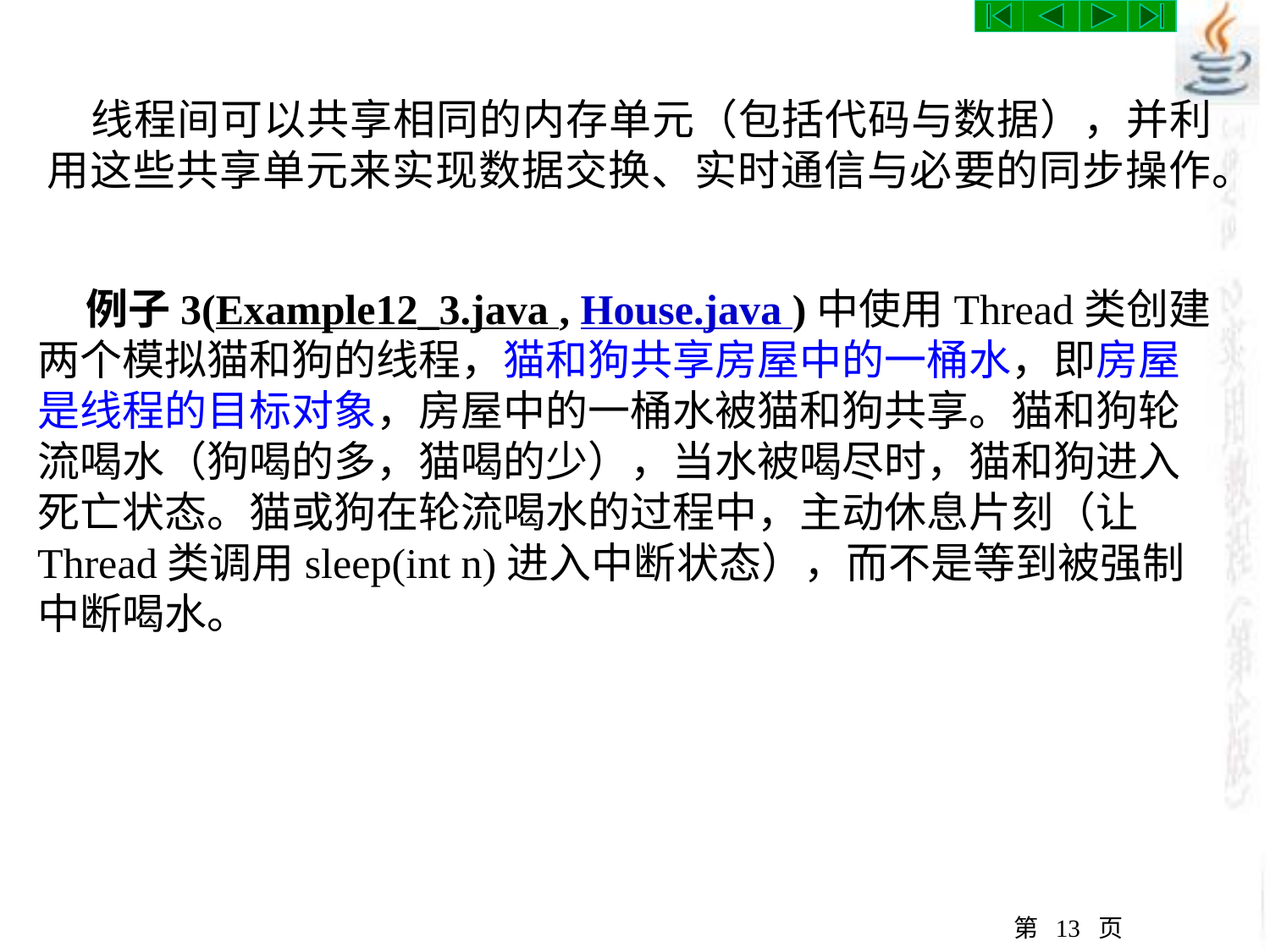

线程间可以共享相同的内存单元（包括代码与数据），并利用这些共享单元来实现数据交换、实时通信与必要的同步操作。
    例子3(Example12_3.java , House.java )中使用Thread类创建两个模拟猫和狗的线程，猫和狗共享房屋中的一桶水，即房屋是线程的目标对象，房屋中的一桶水被猫和狗共享。猫和狗轮流喝水（狗喝的多，猫喝的少），当水被喝尽时，猫和狗进入死亡状态。猫或狗在轮流喝水的过程中，主动休息片刻（让Thread类调用sleep(int n)进入中断状态），而不是等到被强制中断喝水。

第  13  页